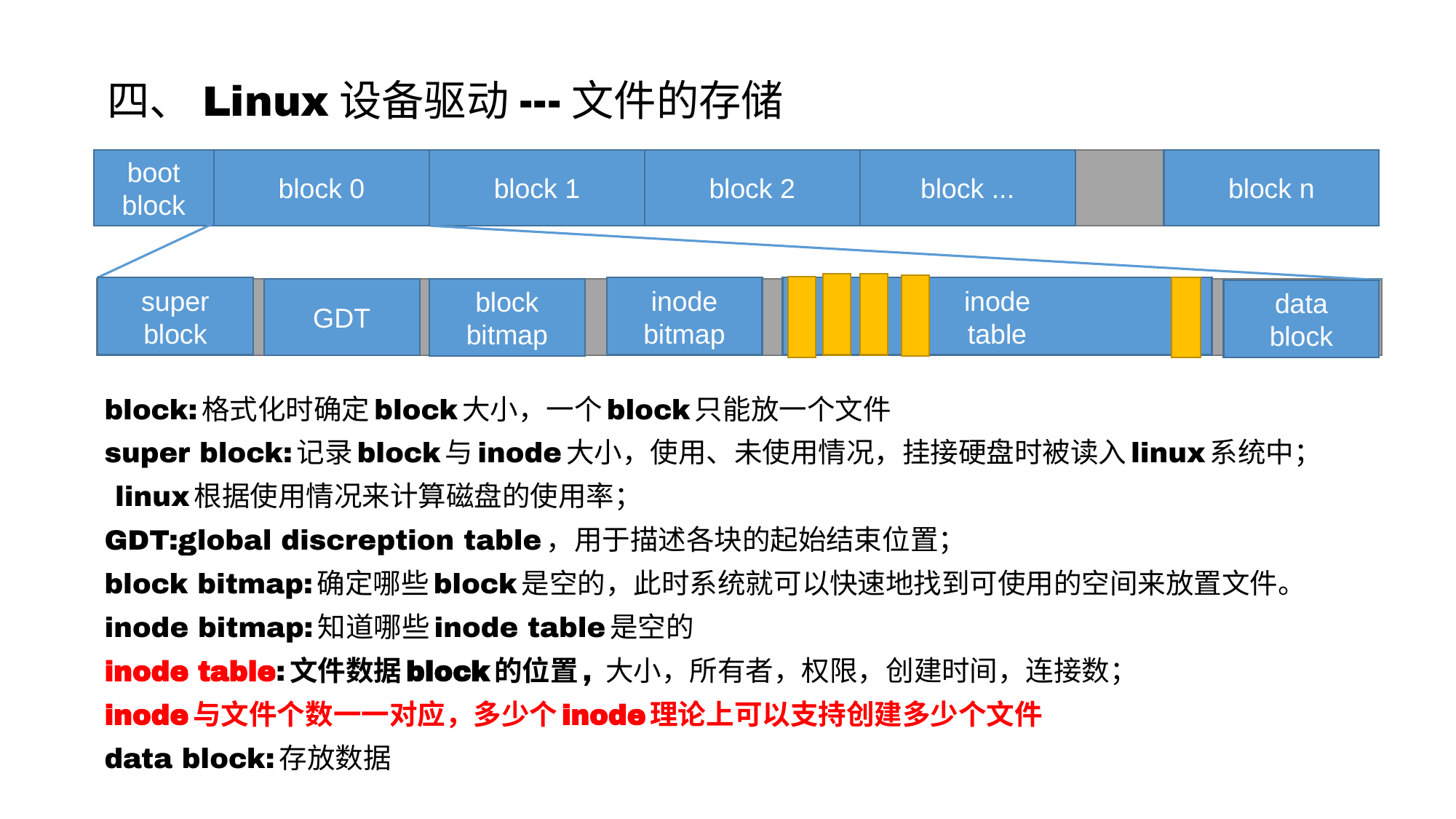

# 四、Linux设备驱动---文件的存储

boot
block
block 0
block 1
block 2
block ...
block n

super
block
inode
bitmap
inode
table

GDT
block
bitmap
data
block
block:格式化时确定block大小，一个block只能放一个文件
super block:记录block与inode大小，使用、未使用情况，挂接硬盘时被读入linux系统中； linux根据使用情况来计算磁盘的使用率；
GDT:global discreption table，用于描述各块的起始结束位置；
block bitmap:确定哪些block是空的，此时系统就可以快速地找到可使用的空间来放置文件。
inode bitmap:知道哪些inode table是空的
inode table:文件数据block的位置, 大小，所有者，权限，创建时间，连接数；
inode与文件个数一一对应，多少个inode理论上可以支持创建多少个文件
data block:存放数据